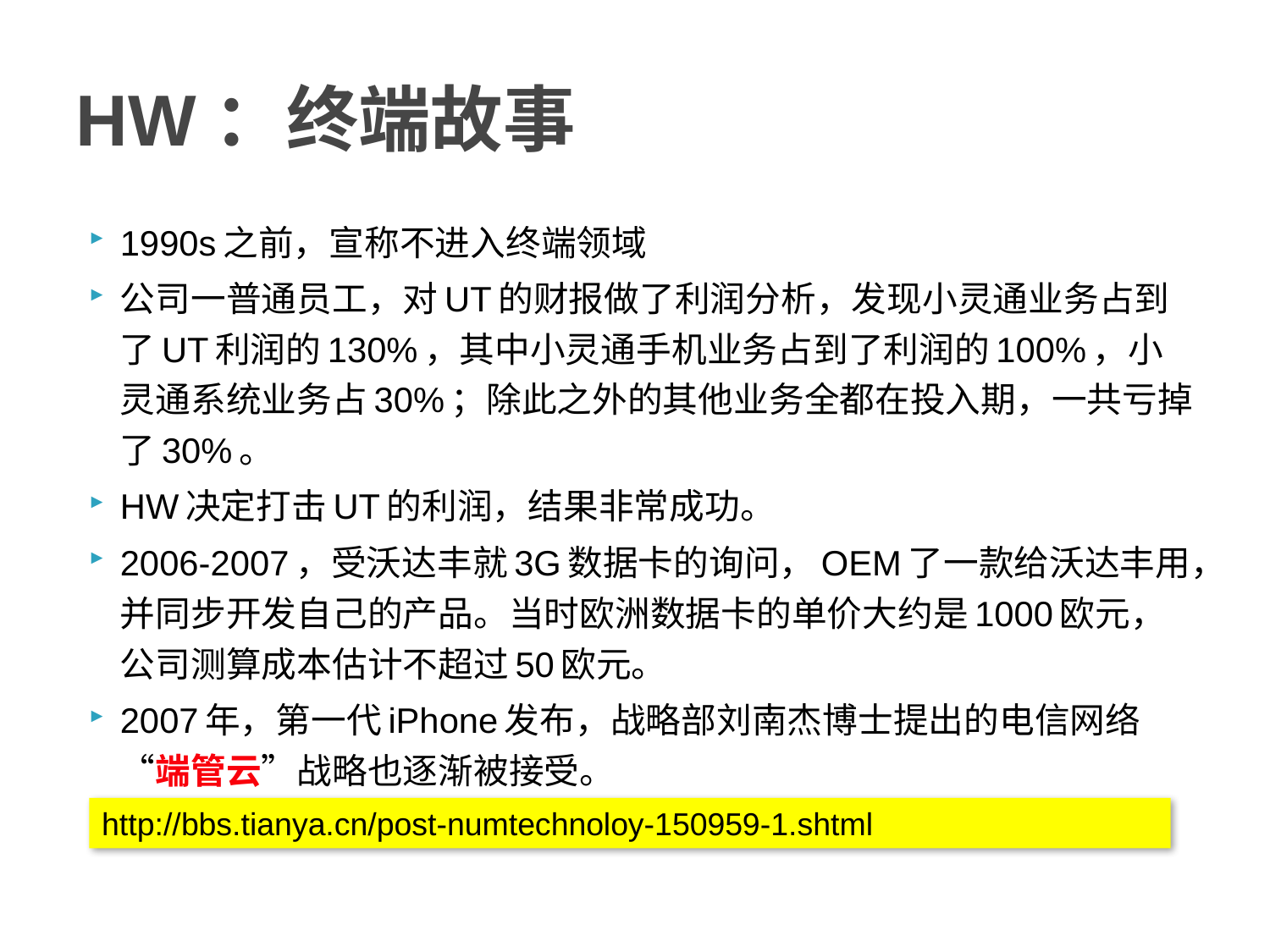

# HW：终端故事
1990s之前，宣称不进入终端领域
公司一普通员工，对UT的财报做了利润分析，发现小灵通业务占到了UT利润的130%，其中小灵通手机业务占到了利润的100%，小灵通系统业务占30%；除此之外的其他业务全都在投入期，一共亏掉了30%。
HW决定打击UT的利润，结果非常成功。
2006-2007，受沃达丰就3G数据卡的询问，OEM了一款给沃达丰用，并同步开发自己的产品。当时欧洲数据卡的单价大约是1000欧元，公司测算成本估计不超过50欧元。
2007年，第一代iPhone发布，战略部刘南杰博士提出的电信网络“端管云”战略也逐渐被接受。
http://bbs.tianya.cn/post-numtechnoloy-150959-1.shtml